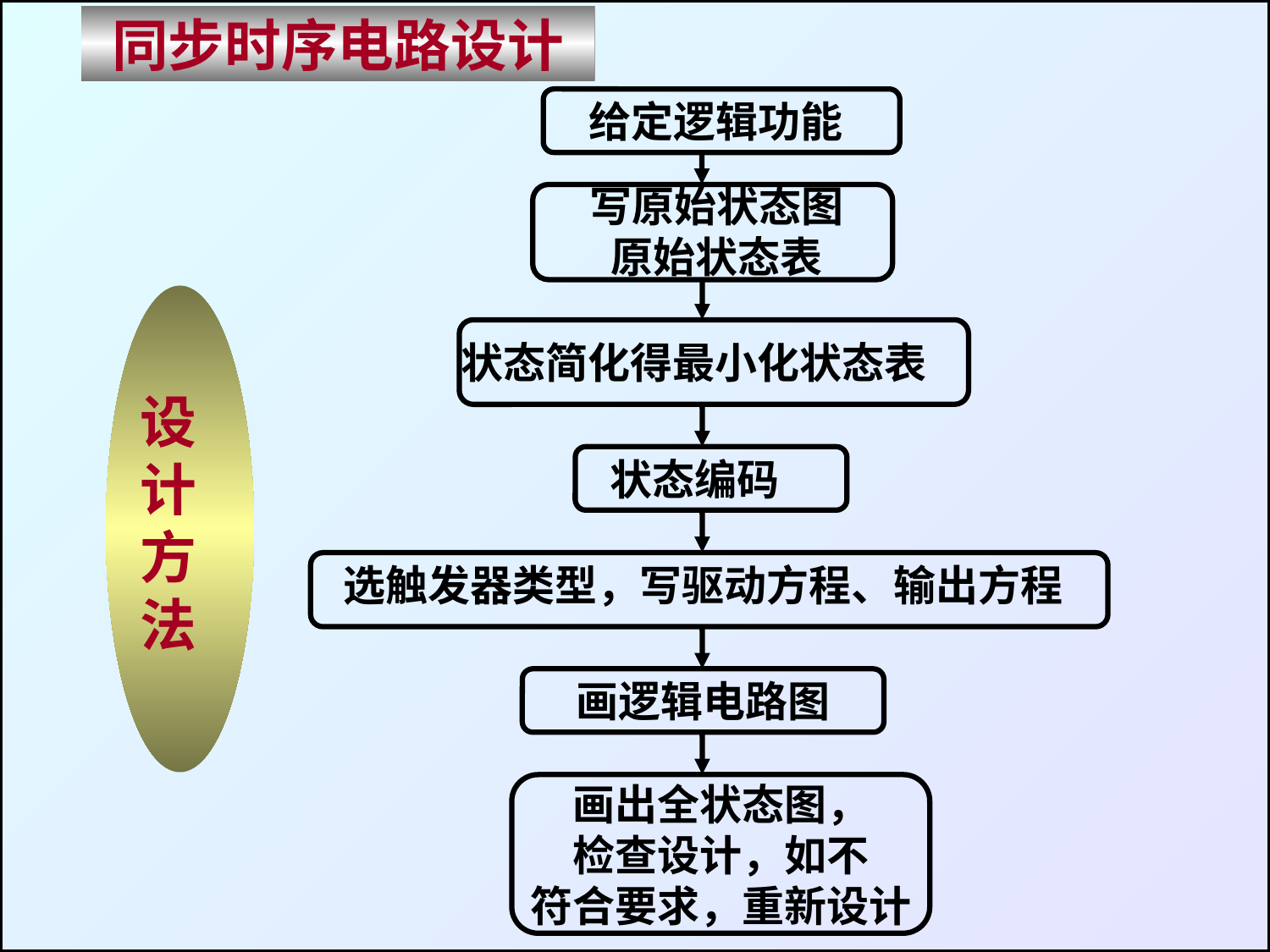

同步时序电路设计

给定逻辑功能

写原始状态图
原始状态表

设
计
方
法

状态简化得最小化状态表

状态编码

选触发器类型，写驱动方程、输出方程

画逻辑电路图

画出全状态图，
检查设计，如不
符合要求，重新设计